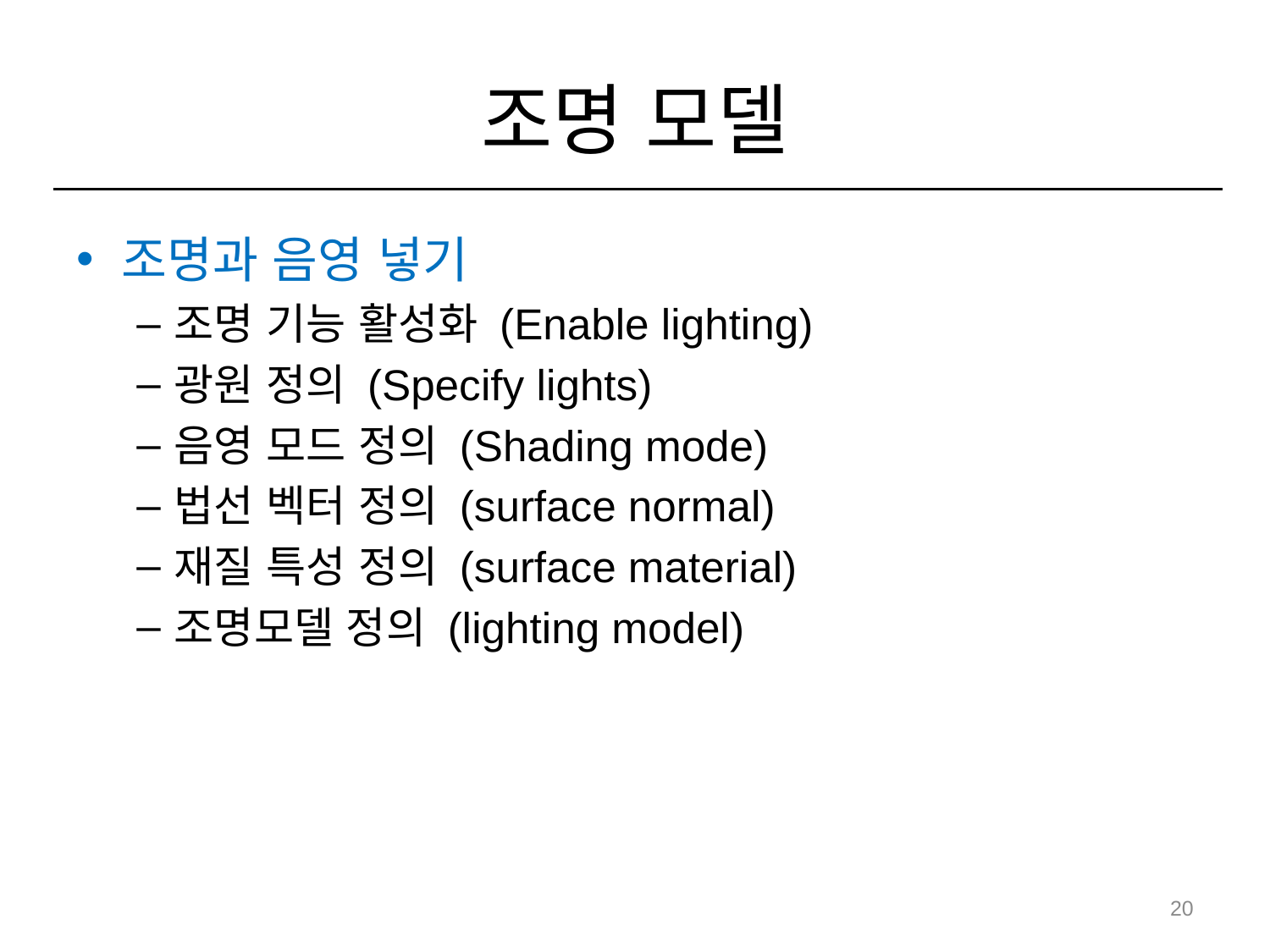

# 조명 모델
조명과 음영 넣기
조명 기능 활성화 (Enable lighting)
광원 정의 (Specify lights)
음영 모드 정의 (Shading mode)
법선 벡터 정의 (surface normal)
재질 특성 정의 (surface material)
조명모델 정의 (lighting model)
20